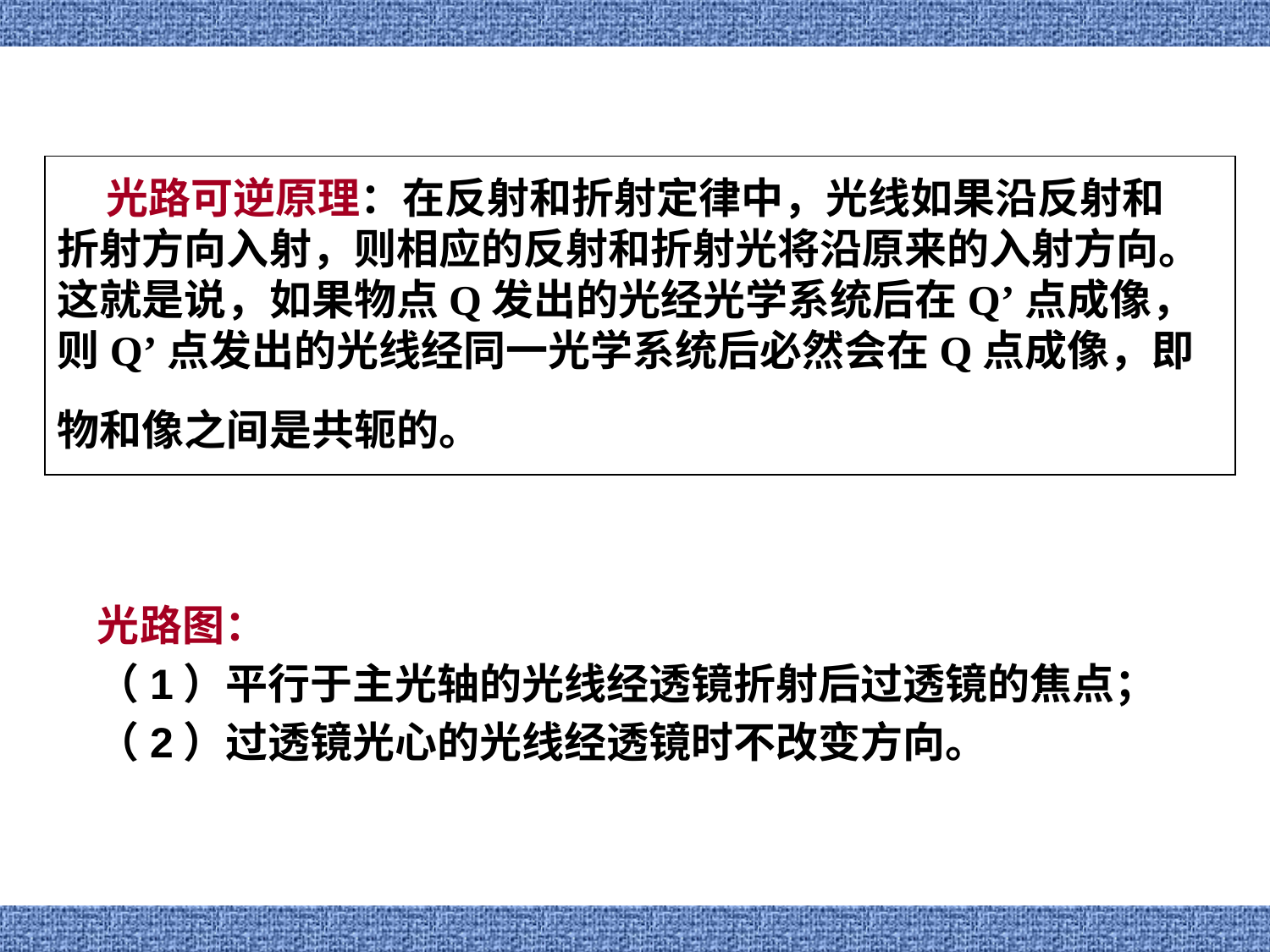

光路可逆原理：在反射和折射定律中，光线如果沿反射和
折射方向入射，则相应的反射和折射光将沿原来的入射方向。这就是说，如果物点Q发出的光经光学系统后在Q’点成像，则Q’点发出的光线经同一光学系统后必然会在Q点成像，即物和像之间是共轭的。

光路图：
（1）平行于主光轴的光线经透镜折射后过透镜的焦点；
（2）过透镜光心的光线经透镜时不改变方向。